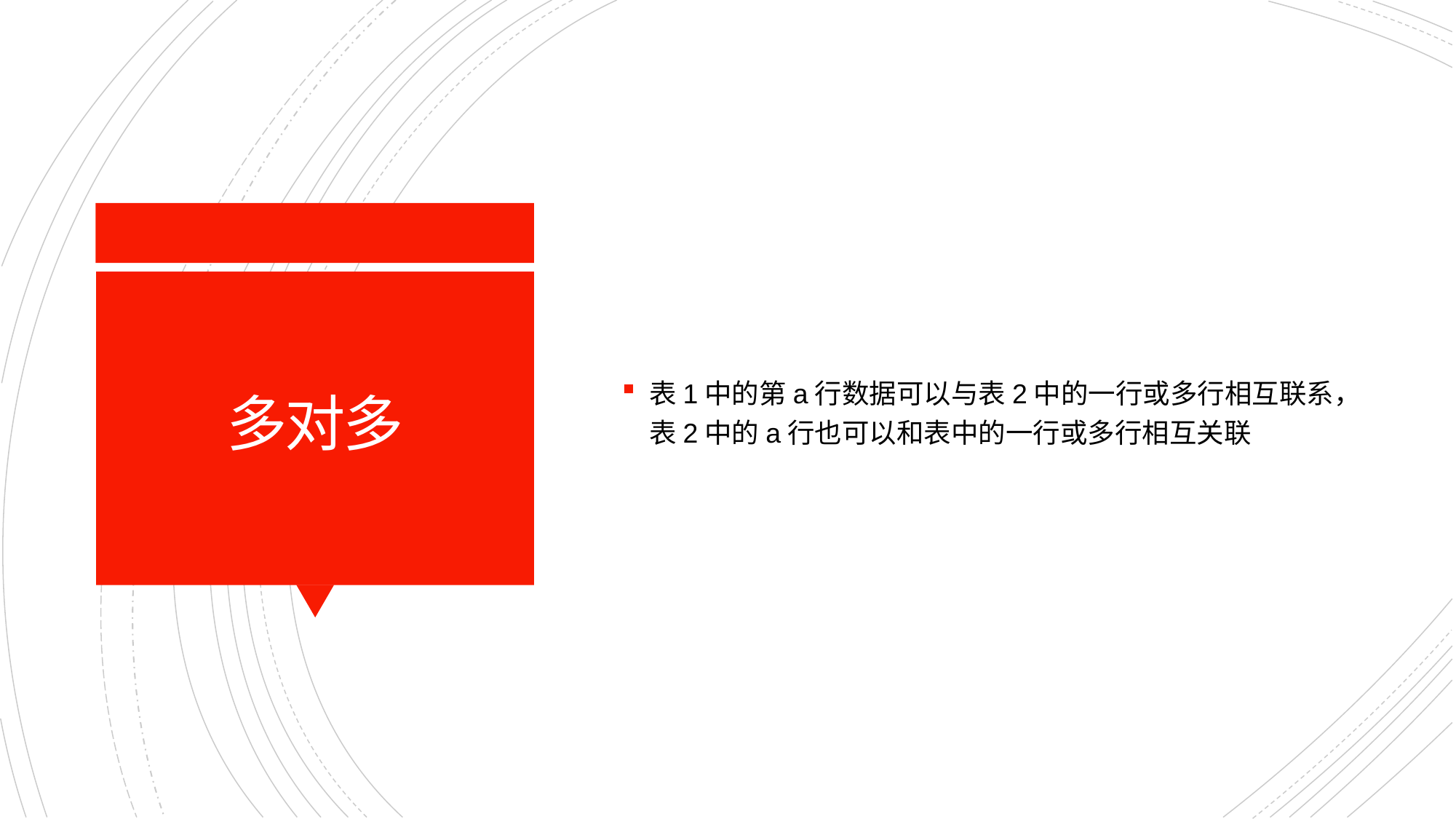

表1中的第a行数据可以与表2中的一行或多行相互联系，表2中的a行也可以和表中的一行或多行相互关联
# 多对多